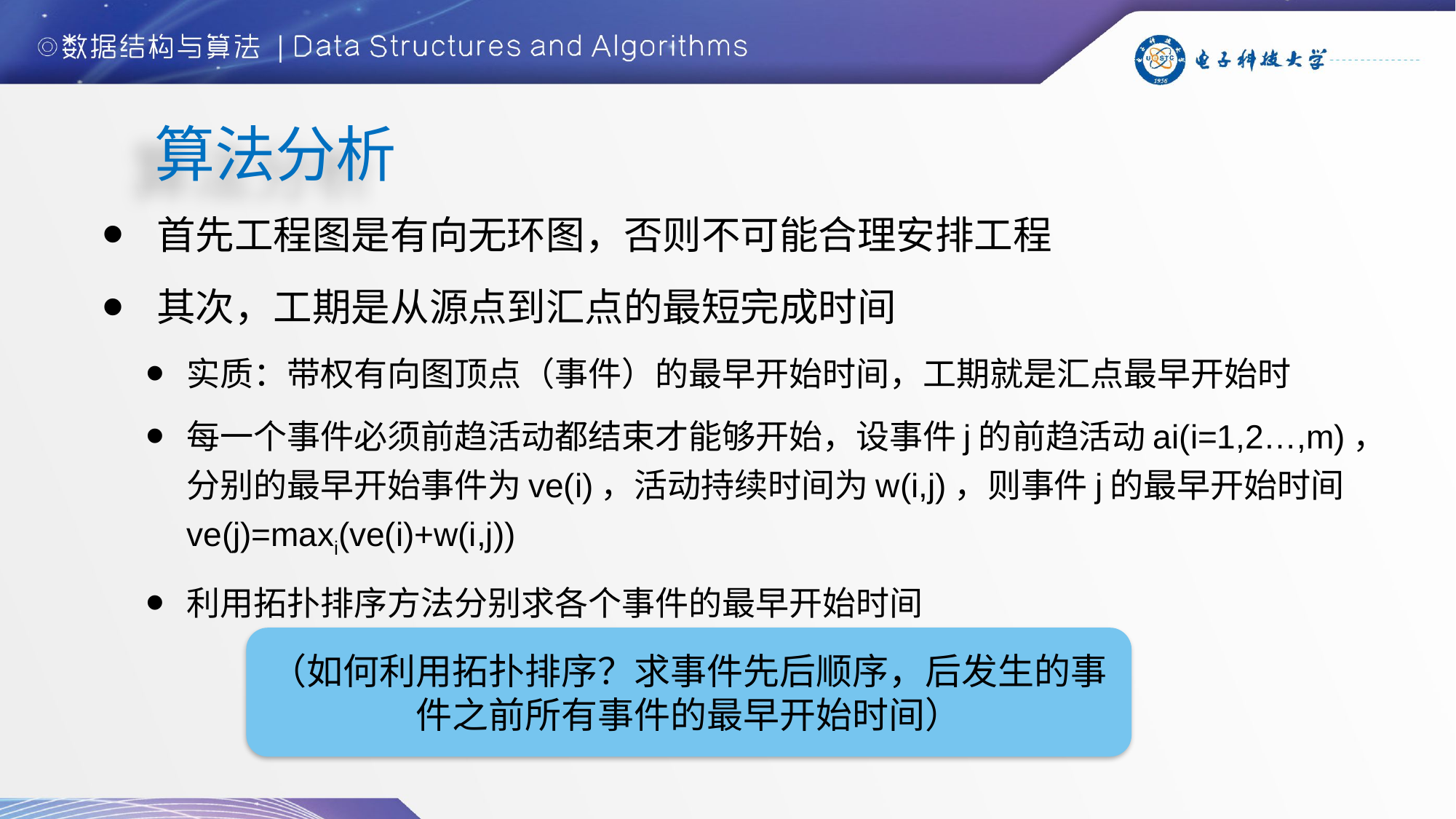

# 算法分析
首先工程图是有向无环图，否则不可能合理安排工程
其次，工期是从源点到汇点的最短完成时间
实质：带权有向图顶点（事件）的最早开始时间，工期就是汇点最早开始时
每一个事件必须前趋活动都结束才能够开始，设事件j的前趋活动ai(i=1,2…,m)，分别的最早开始事件为ve(i)，活动持续时间为w(i,j)，则事件j的最早开始时间ve(j)=maxi(ve(i)+w(i,j))
利用拓扑排序方法分别求各个事件的最早开始时间
（如何利用拓扑排序？求事件先后顺序，后发生的事件之前所有事件的最早开始时间）